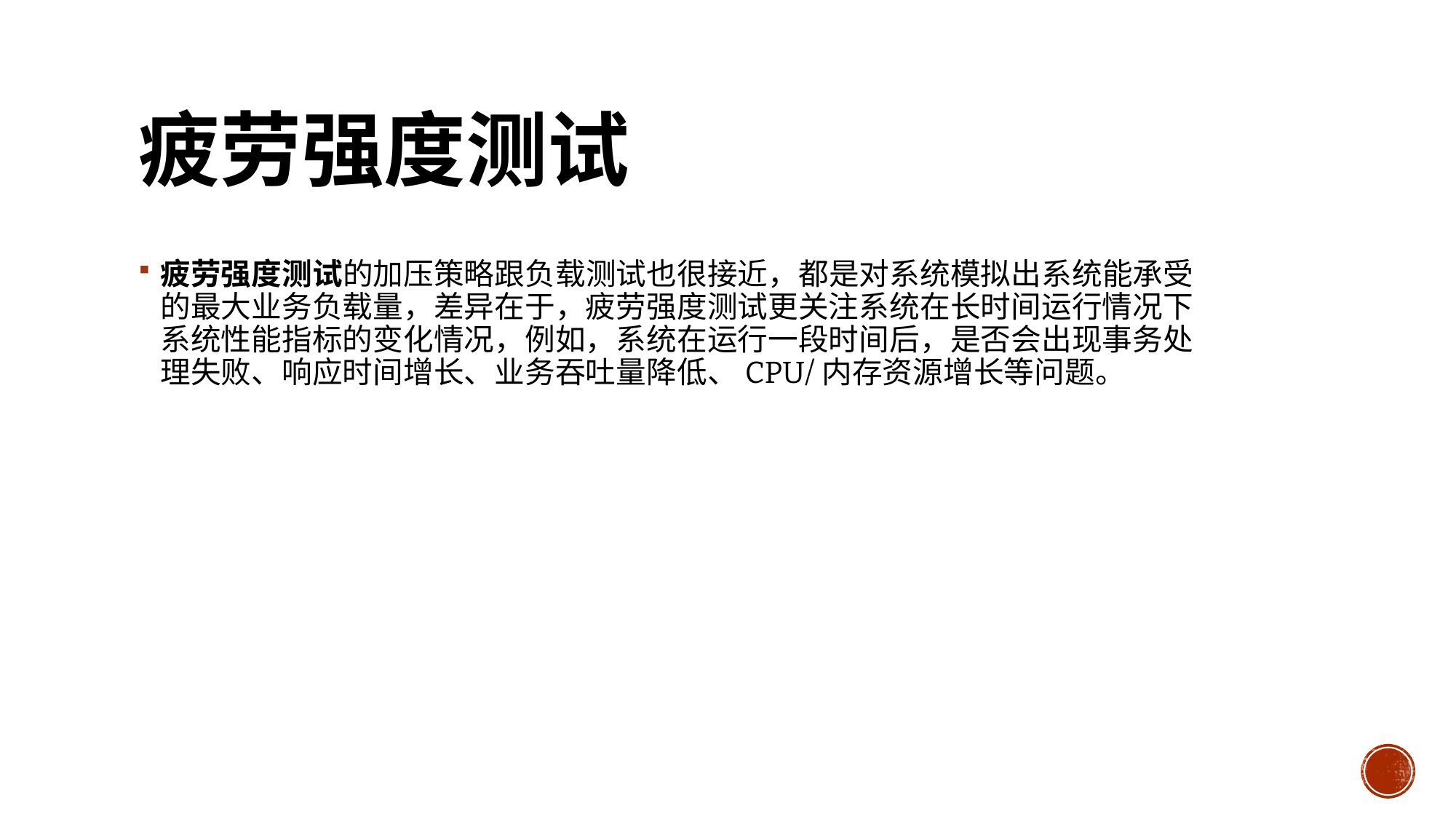

# 疲劳强度测试
疲劳强度测试的加压策略跟负载测试也很接近，都是对系统模拟出系统能承受的最大业务负载量，差异在于，疲劳强度测试更关注系统在长时间运行情况下系统性能指标的变化情况，例如，系统在运行一段时间后，是否会出现事务处理失败、响应时间增长、业务吞吐量降低、CPU/内存资源增长等问题。